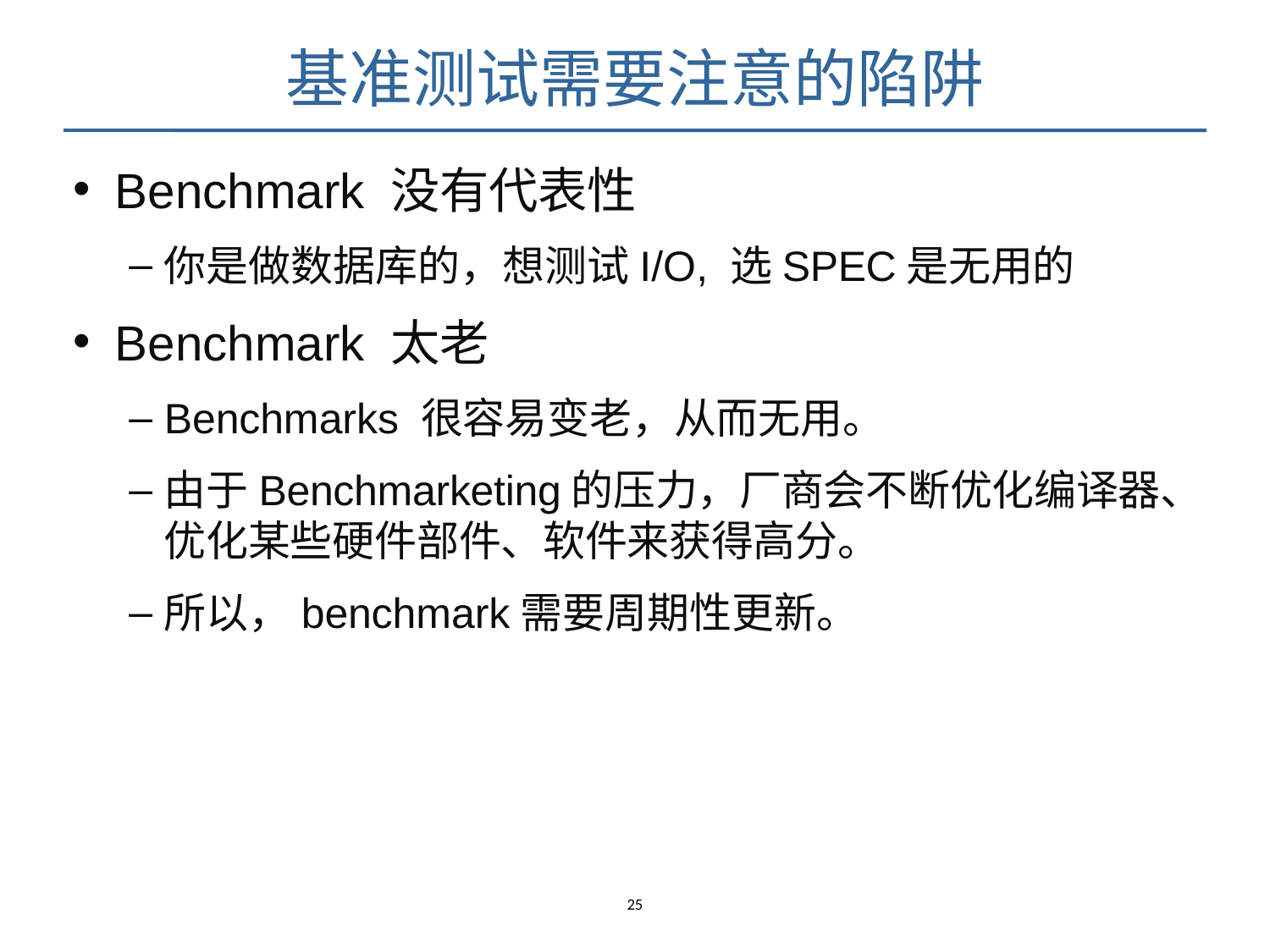

# 基准测试需要注意的陷阱
Benchmark 没有代表性
你是做数据库的，想测试I/O, 选SPEC是无用的
Benchmark 太老
Benchmarks 很容易变老，从而无用。
由于Benchmarketing的压力，厂商会不断优化编译器、优化某些硬件部件、软件来获得高分。
所以，benchmark需要周期性更新。
25